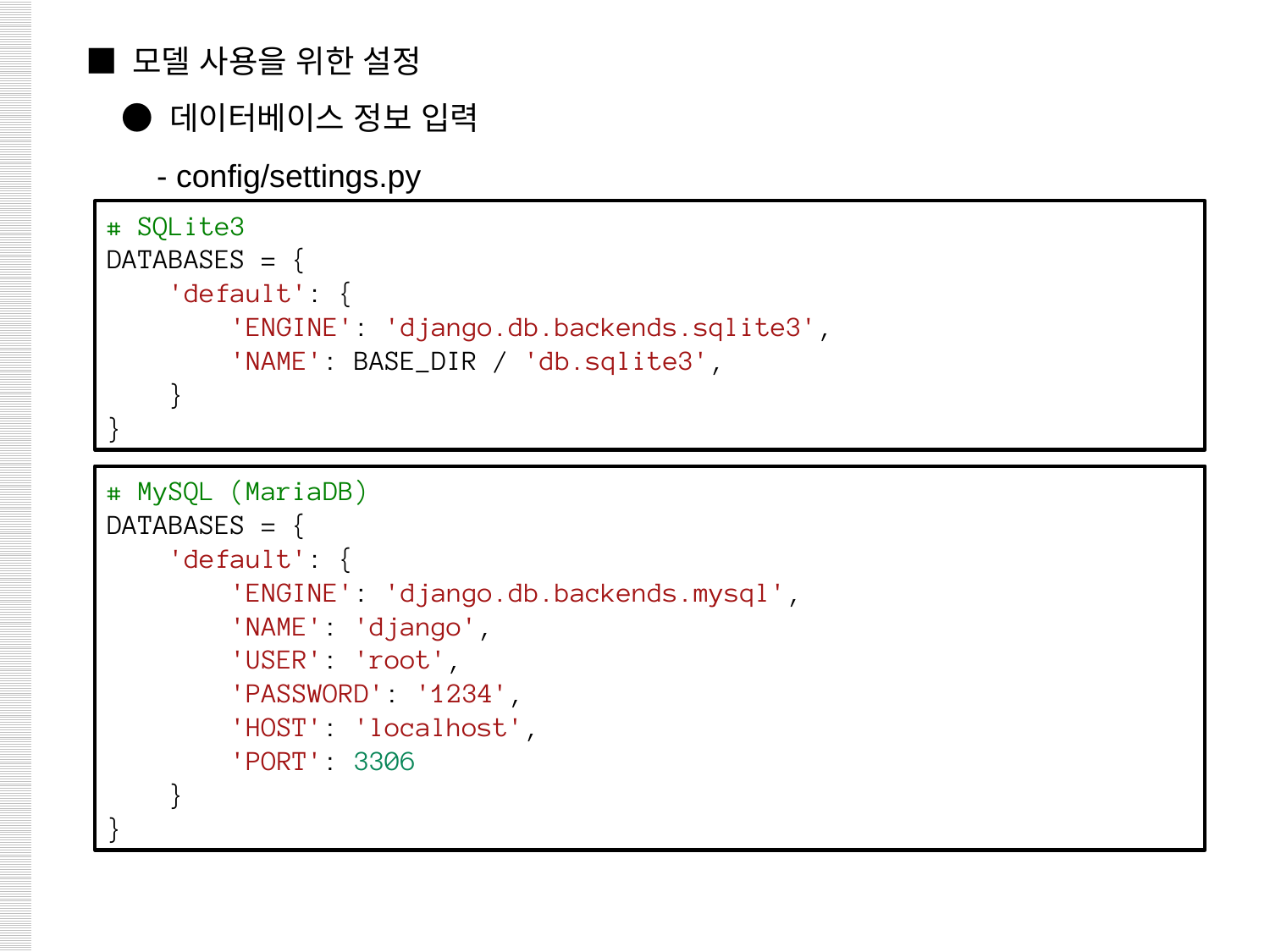

■ 모델 사용을 위한 설정
    ● 데이터베이스 정보 입력
        - config/settings.py
# SQLite3
DATABASES = {
    'default': {
        'ENGINE': 'django.db.backends.sqlite3',
        'NAME': BASE_DIR / 'db.sqlite3',
    }
}
# MySQL (MariaDB)
DATABASES = {
    'default': {
        'ENGINE': 'django.db.backends.mysql',
        'NAME': 'django',
        'USER': 'root',
        'PASSWORD': '1234',
        'HOST': 'localhost',
        'PORT': 3306
    }
}